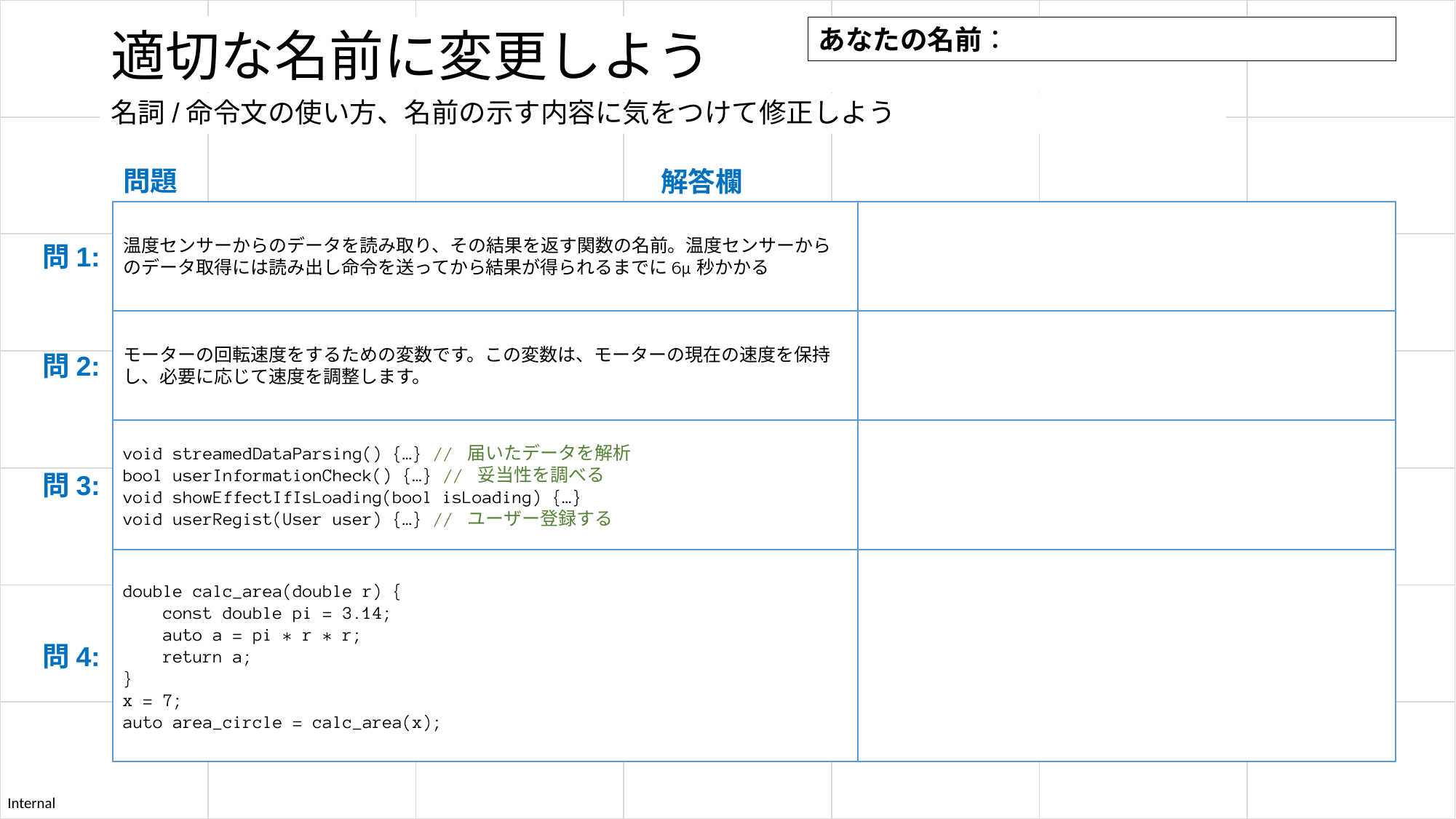

あなたの名前：
問題
解答欄
温度センサーからのデータを読み取り、その結果を返す関数の名前。温度センサーからのデータ取得には読み出し命令を送ってから結果が得られるまでに6μ秒かかる

問1:
モーターの回転速度をするための変数です。この変数は、モーターの現在の速度を保持し、必要に応じて速度を調整します。

問2:
void streamedDataParsing() {…} // 届いたデータを解析
bool userInformationCheck() {…} // 妥当性を調べる
void showEffectIfIsLoading(bool isLoading) {…}
void userRegist(User user) {…} // ユーザー登録する

問3:
double calc_area(double r) {
    const double pi = 3.14;
    auto a = pi * r * r;
    return a;
}
x = 7;
auto area_circle = calc_area(x);

問4: